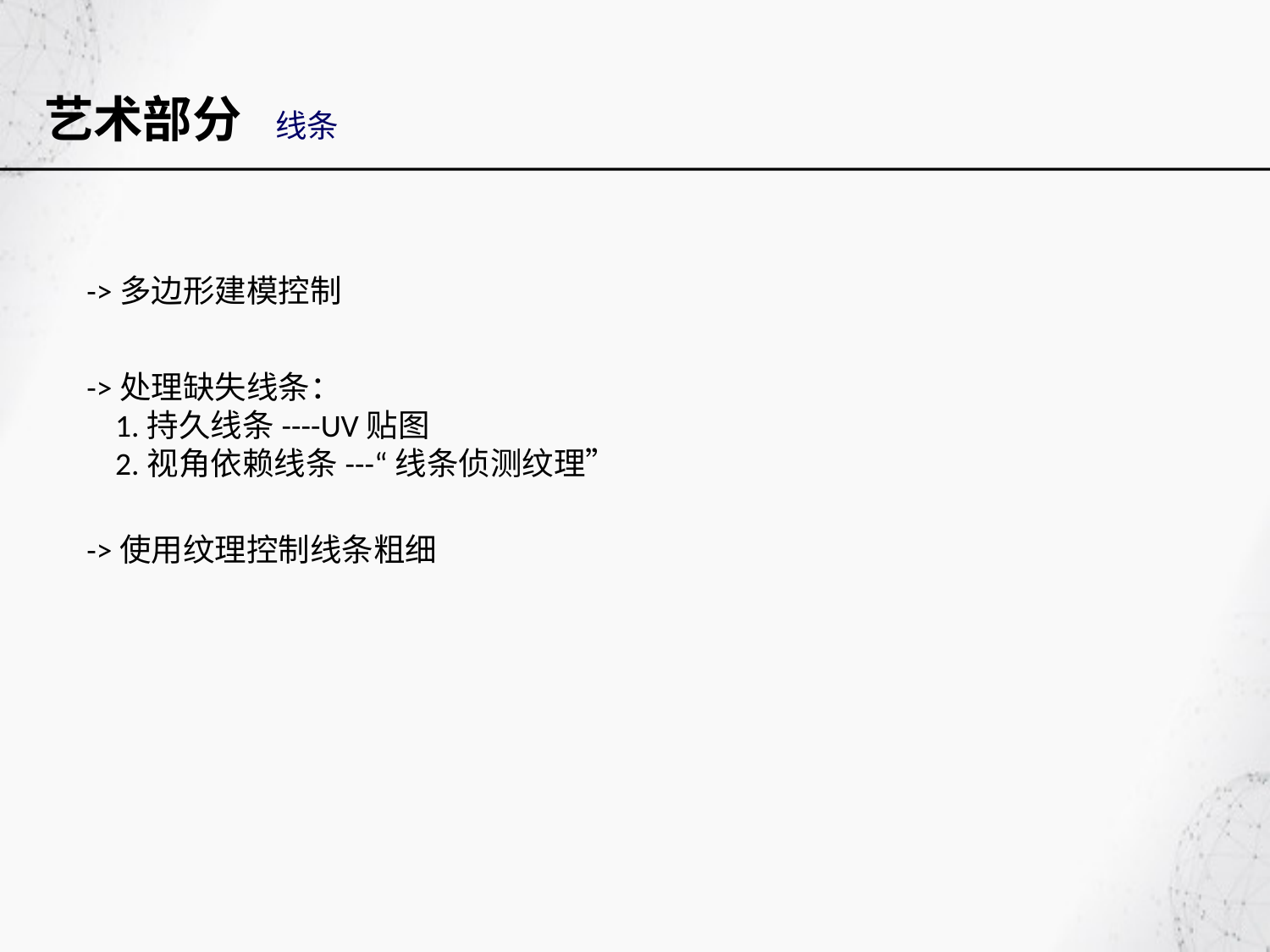

艺术部分   线条

->多边形建模控制
->处理缺失线条：
    1.持久线条----UV贴图
    2.视角依赖线条---“线条侦测纹理”
->使用纹理控制线条粗细